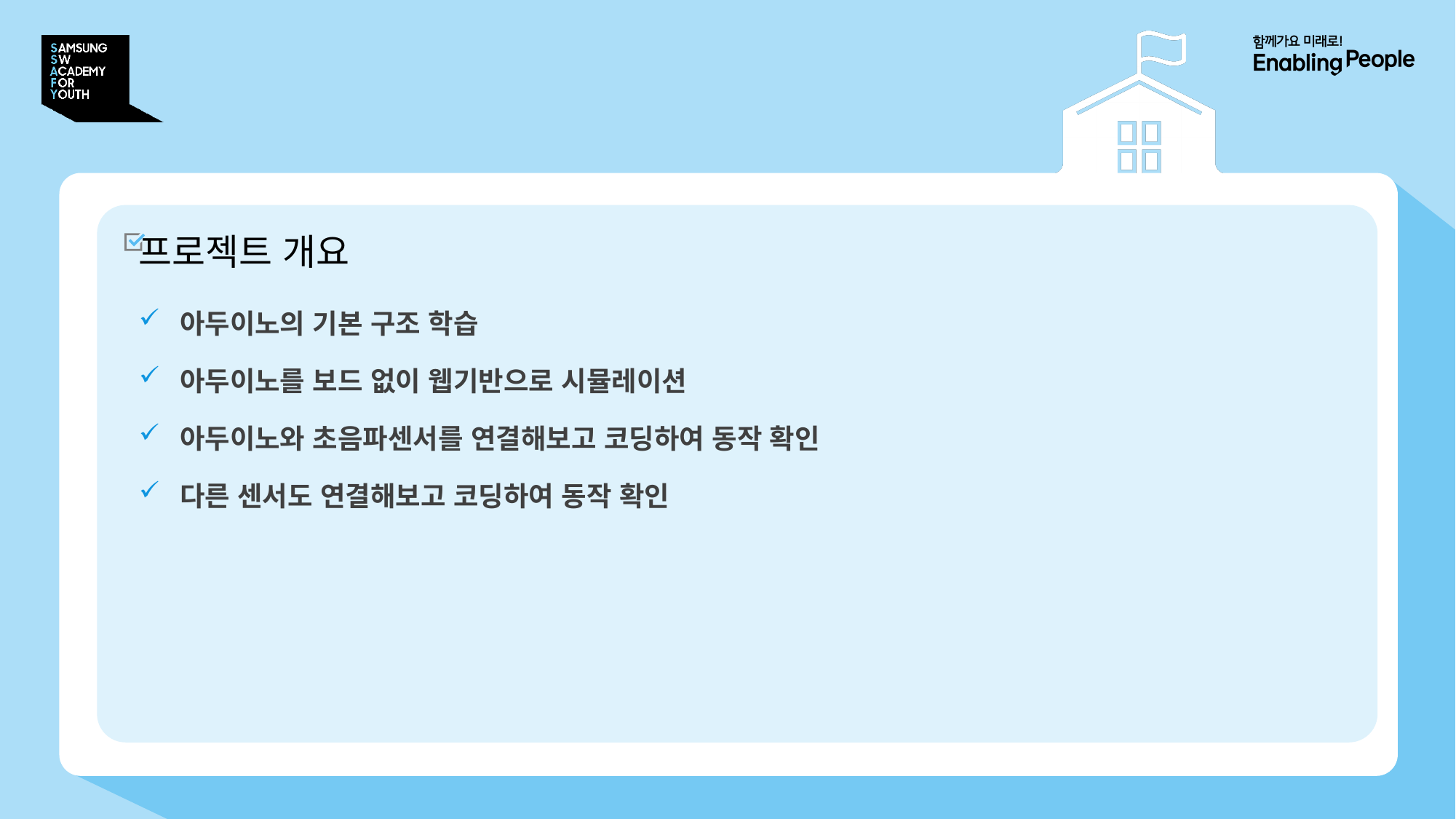

# 1. 프로젝트 개요

프로젝트 개요
아두이노의 기본 구조 학습
아두이노를 보드 없이 웹기반으로 시뮬레이션
아두이노와 초음파센서를 연결해보고 코딩하여 동작 확인
다른 센서도 연결해보고 코딩하여 동작 확인